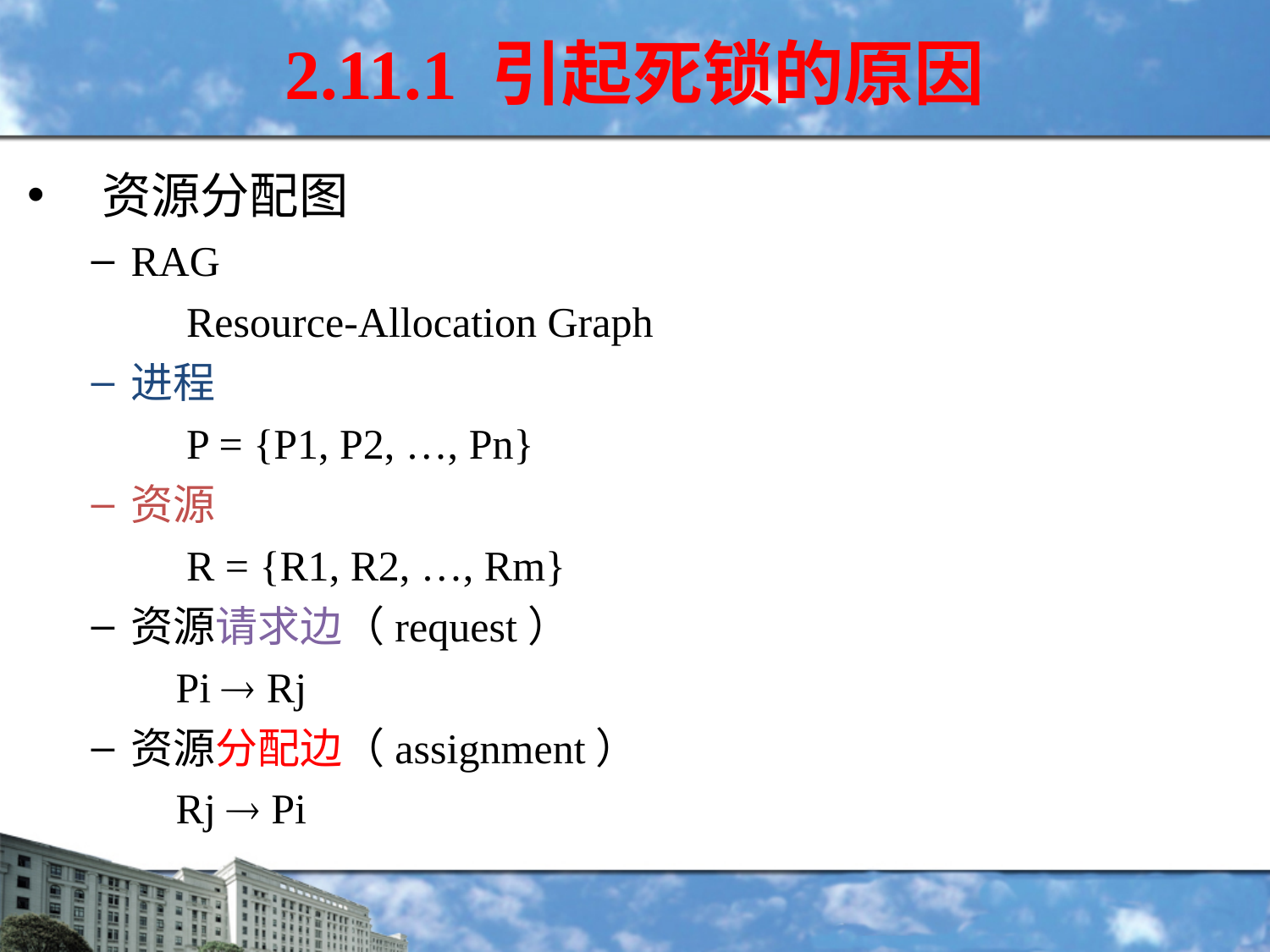

2.11.1 引起死锁的原因
资源分配图
RAG
         Resource-Allocation Graph
进程
         P = {P1, P2, …, Pn}
资源
         R = {R1, R2, …, Rm}
资源请求边（request）
        Pi → Rj
资源分配边（assignment）
        Rj → Pi